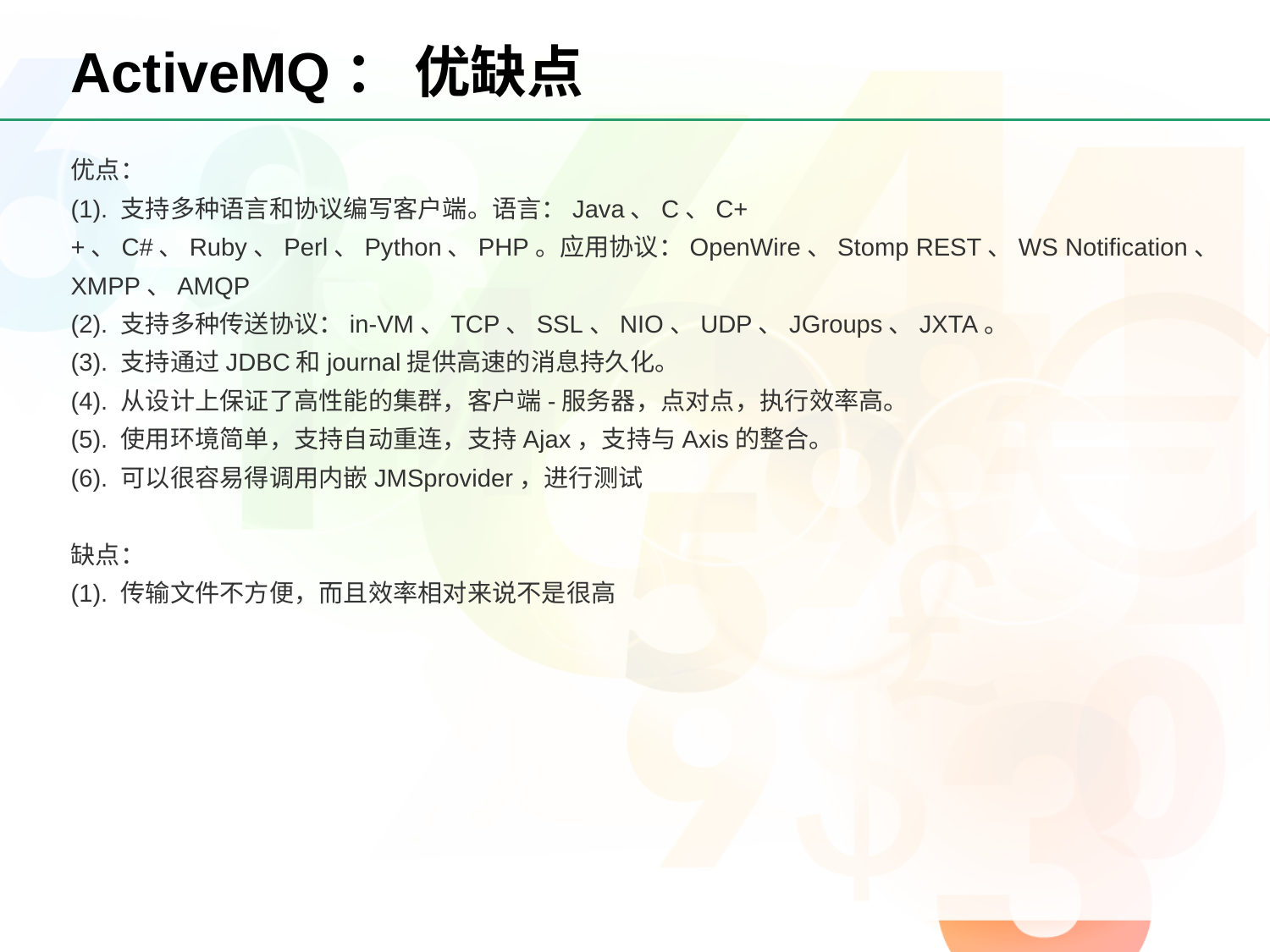

# ActiveMQ： 优缺点
优点：
(1). 支持多种语言和协议编写客户端。语言：Java、C、C++、C#、Ruby、Perl、Python、PHP。应用协议：OpenWire、Stomp REST、WS Notification、XMPP、AMQP
(2). 支持多种传送协议：in-VM、TCP、SSL、NIO、UDP、JGroups、JXTA。
(3). 支持通过JDBC和journal提供高速的消息持久化。
(4). 从设计上保证了高性能的集群，客户端-服务器，点对点，执行效率高。
(5). 使用环境简单，支持自动重连，支持Ajax，支持与Axis的整合。
(6). 可以很容易得调用内嵌JMSprovider，进行测试

缺点：
(1). 传输文件不方便，而且效率相对来说不是很高